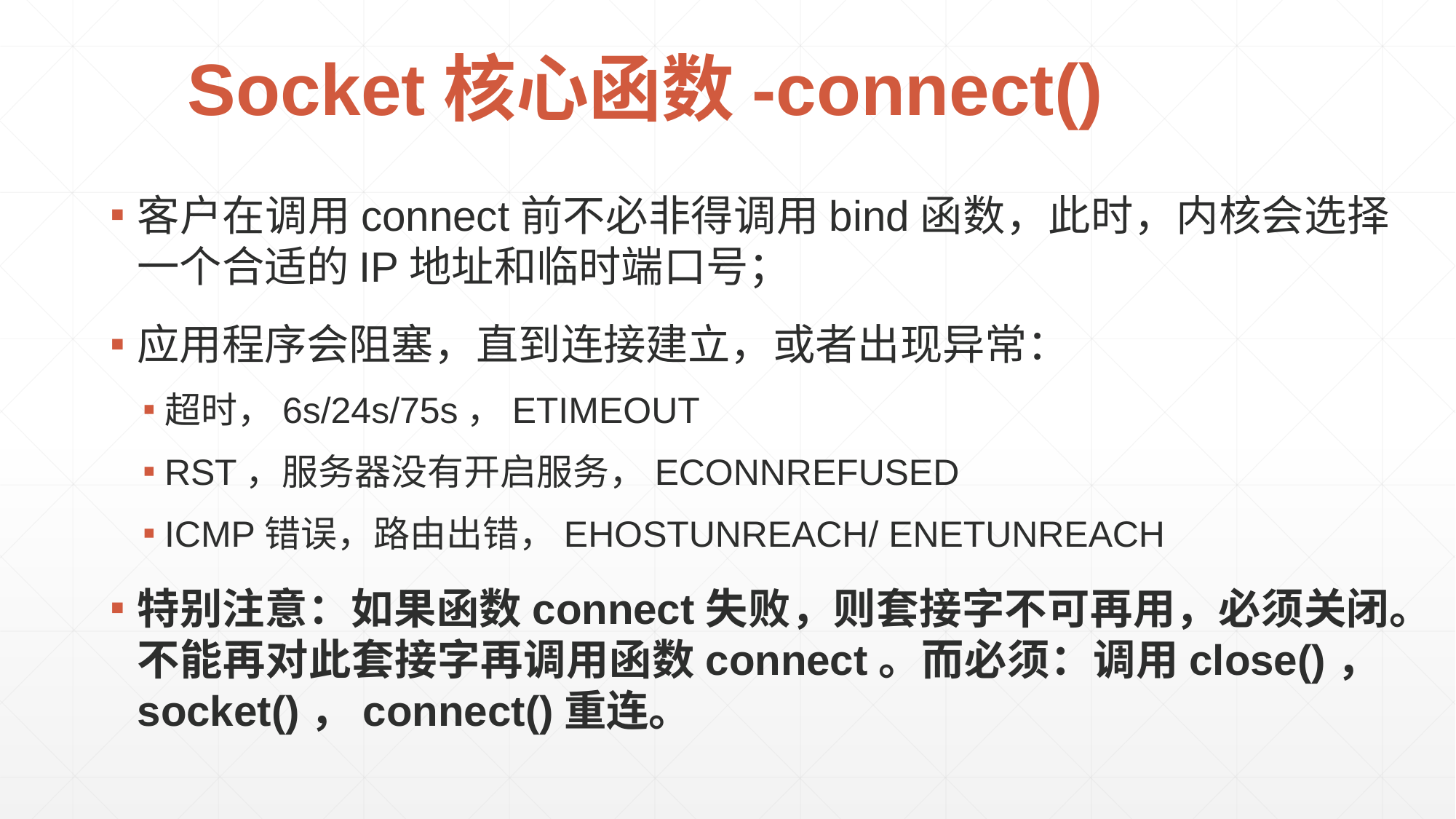

# Socket核心函数-connect()
客户在调用connect前不必非得调用bind函数，此时，内核会选择一个合适的IP地址和临时端口号；
应用程序会阻塞，直到连接建立，或者出现异常：
超时，6s/24s/75s，ETIMEOUT
RST，服务器没有开启服务，ECONNREFUSED
ICMP错误，路由出错，EHOSTUNREACH/ ENETUNREACH
特别注意：如果函数connect失败，则套接字不可再用，必须关闭。不能再对此套接字再调用函数connect。而必须：调用close()，socket()，connect()重连。